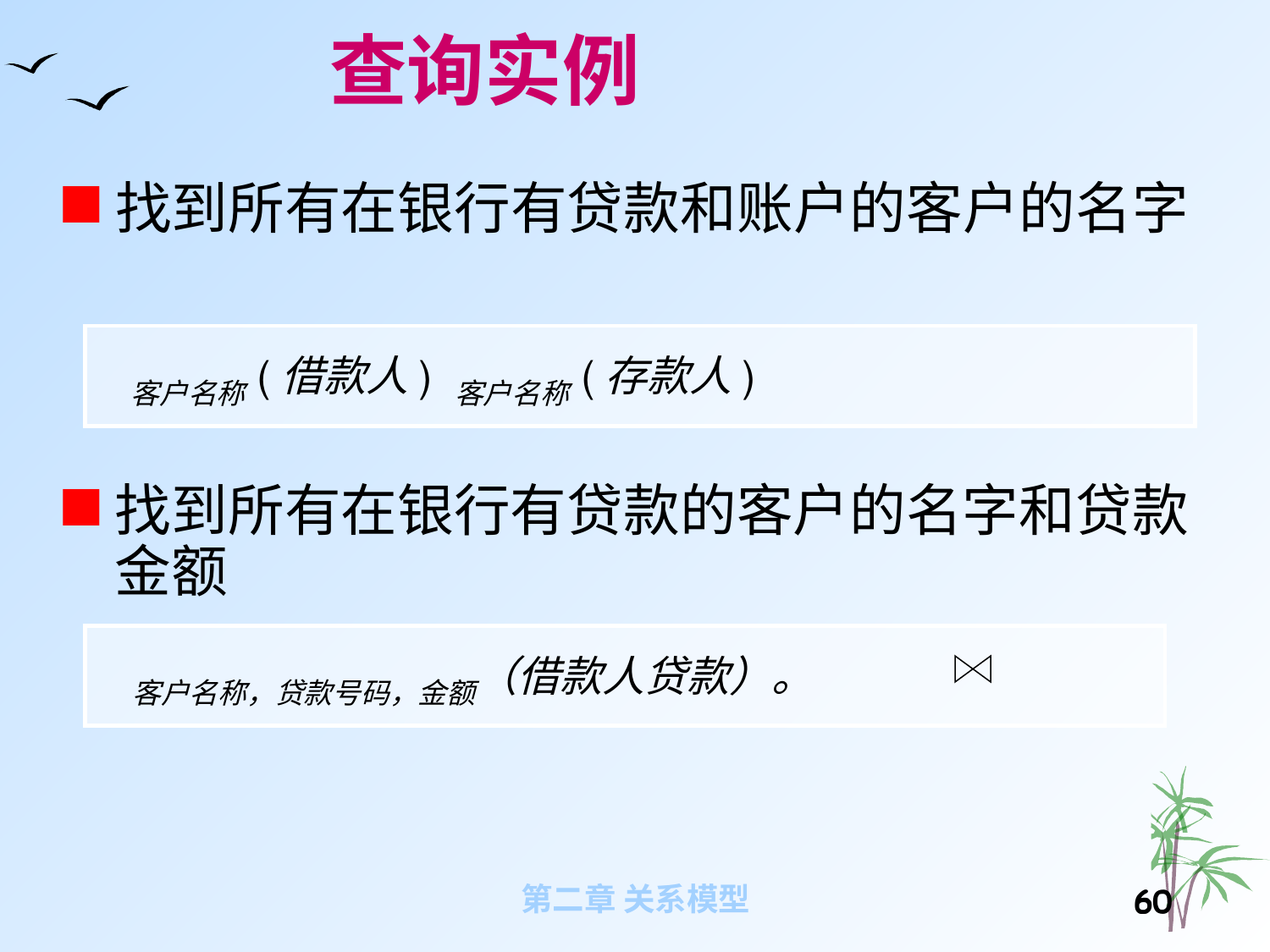

查询实例
找到所有在银行有贷款和账户的客户的名字

客户名称(借款人) 客户名称(存款人)
找到所有在银行有贷款的客户的名字和贷款金额

客户名称，贷款号码，金额（借款人贷款）。

第二章 关系模型
60